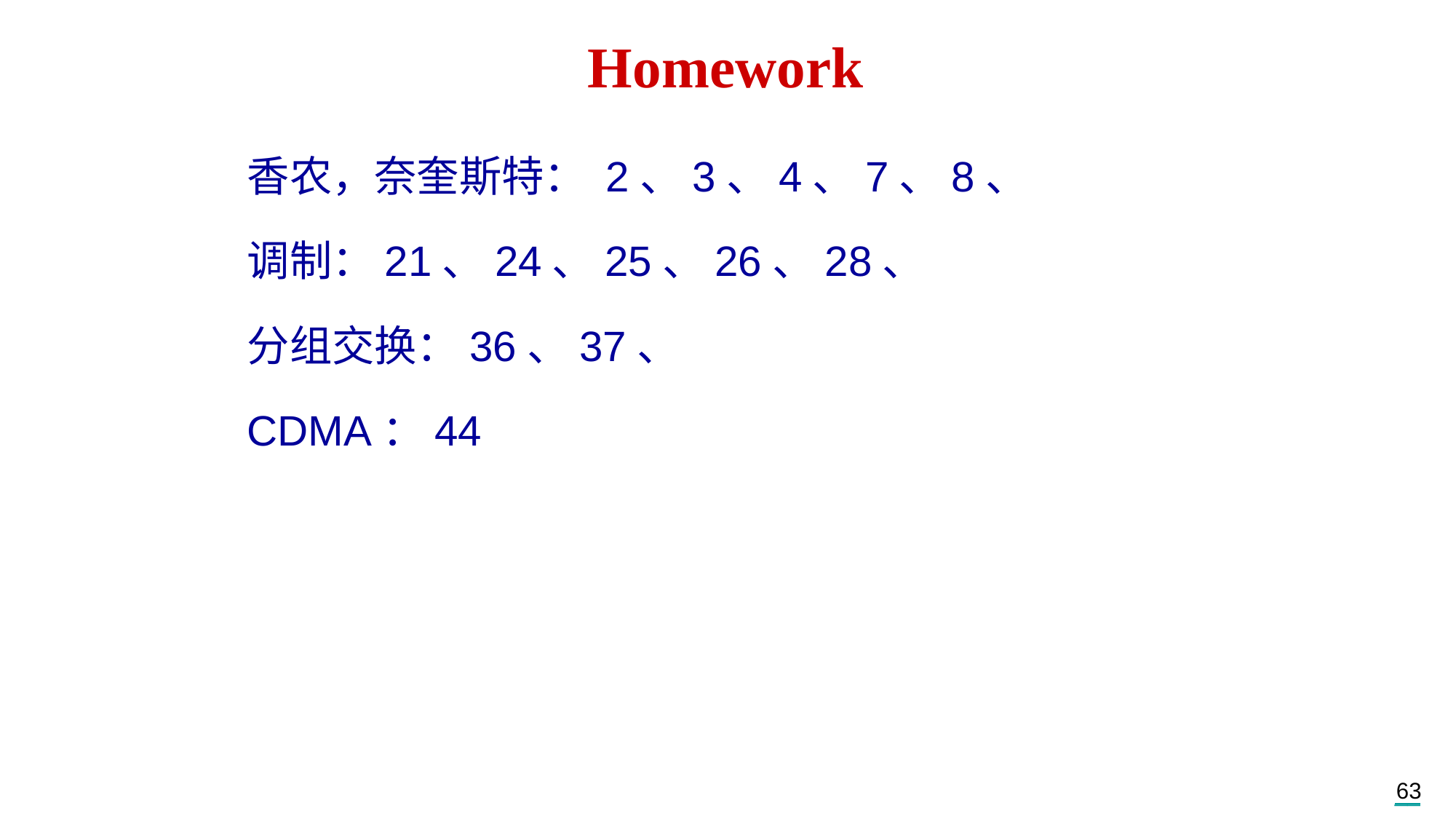

# Homework
香农，奈奎斯特： 2、3、4、7、8、
调制：21、24、25、26、28、
分组交换：36、37、
CDMA：44